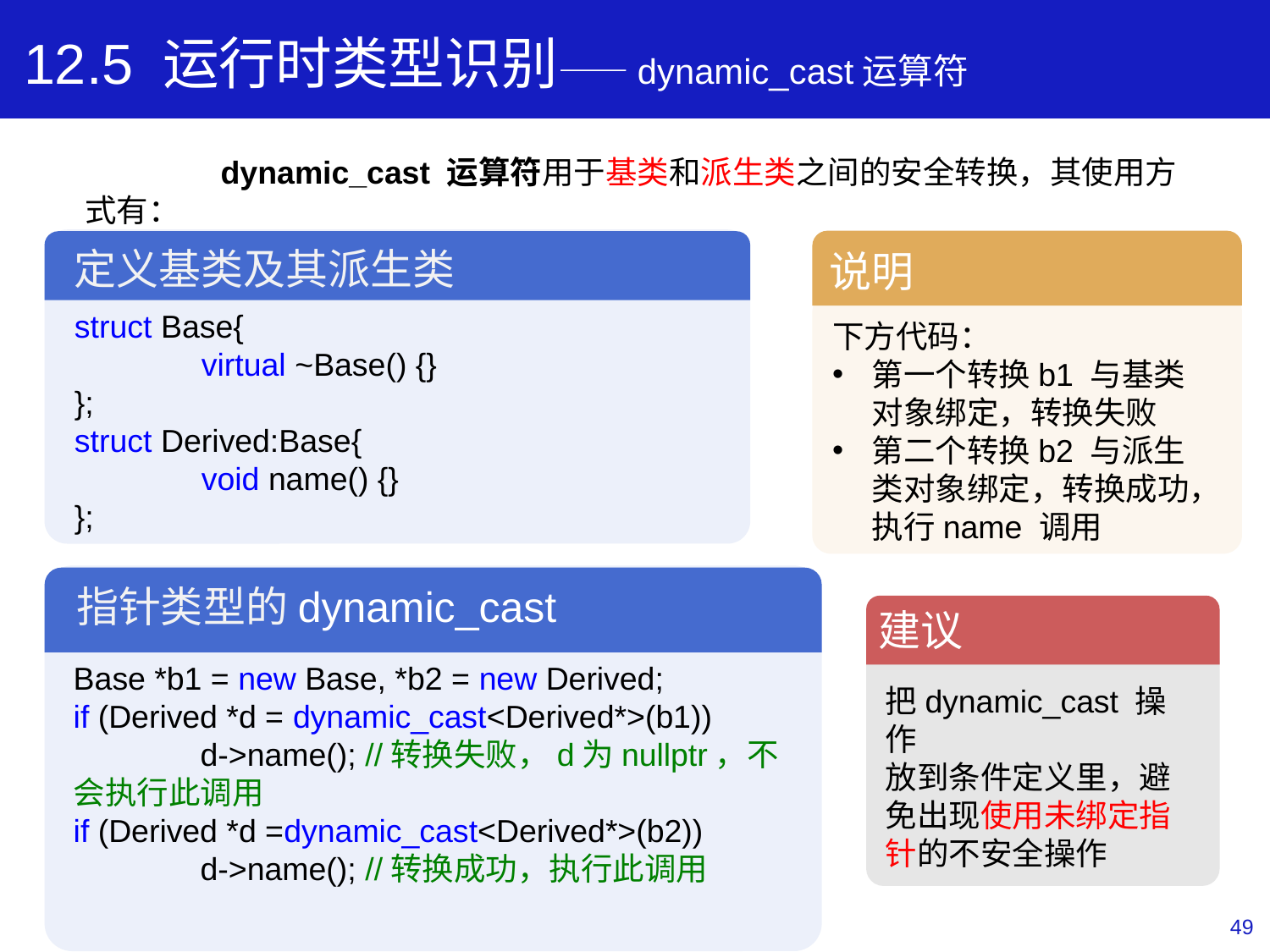

12.5 运行时类型识别——dynamic_cast运算符
	 dynamic_cast 运算符用于基类和派生类之间的安全转换，其使用方式有：

定义基类及其派生类
说明

struct Base{
	virtual ~Base() {}
};
struct Derived:Base{
	void name() {}
};
下方代码：
第一个转换b1 与基类对象绑定，转换失败
第二个转换b2 与派生类对象绑定，转换成功，执行name 调用

指针类型的dynamic_cast

建议
Base *b1 = new Base, *b2 = new Derived;
if (Derived *d = dynamic_cast<Derived*>(b1))
	d->name(); //转换失败，d为nullptr，不会执行此调用
if (Derived *d =dynamic_cast<Derived*>(b2))
	d->name(); //转换成功，执行此调用
把dynamic_cast 操作
放到条件定义里，避免出现使用未绑定指针的不安全操作
49